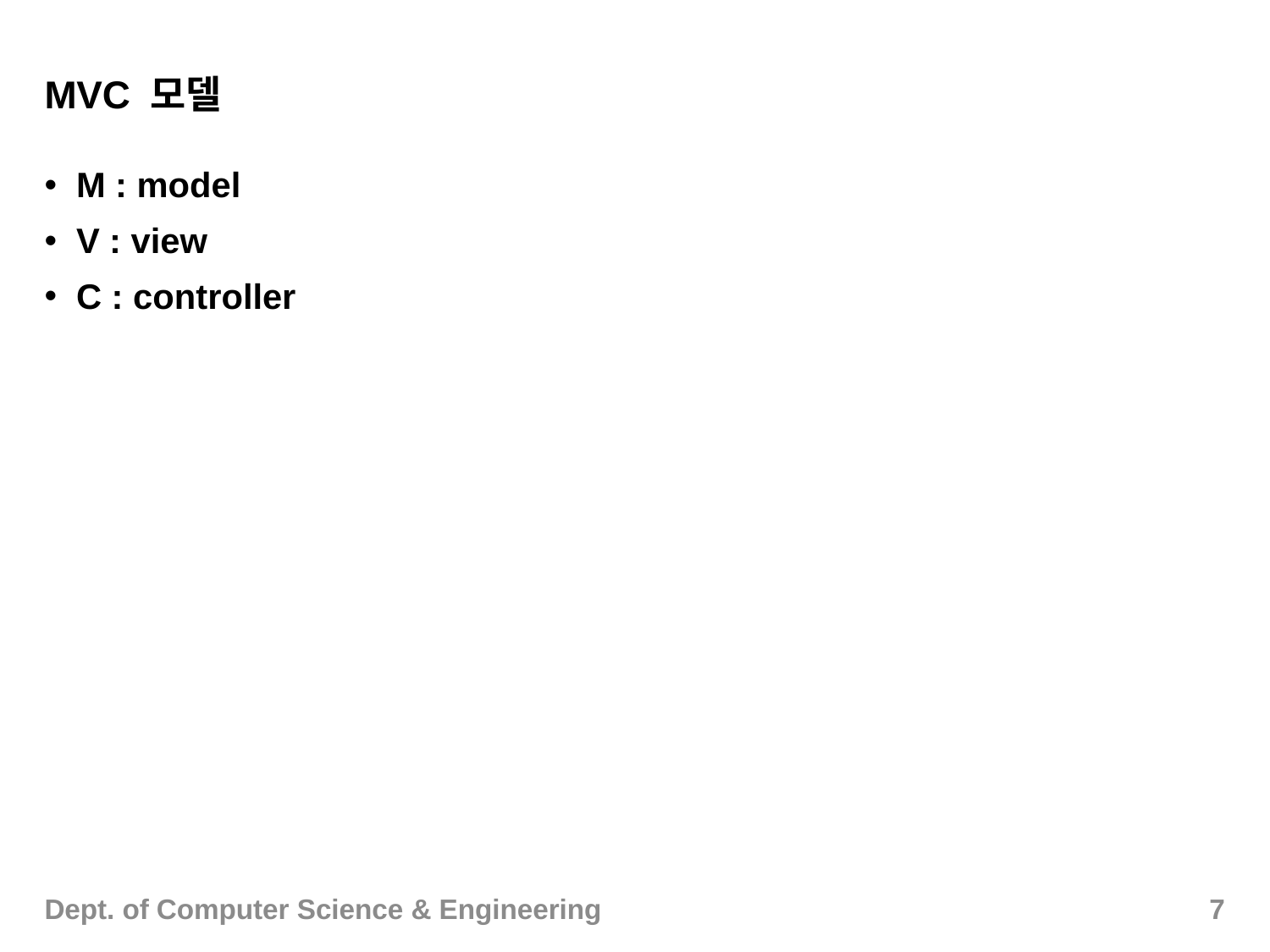

# MVC 모델
M : model
V : view
C : controller
Dept. of Computer Science & Engineering
7